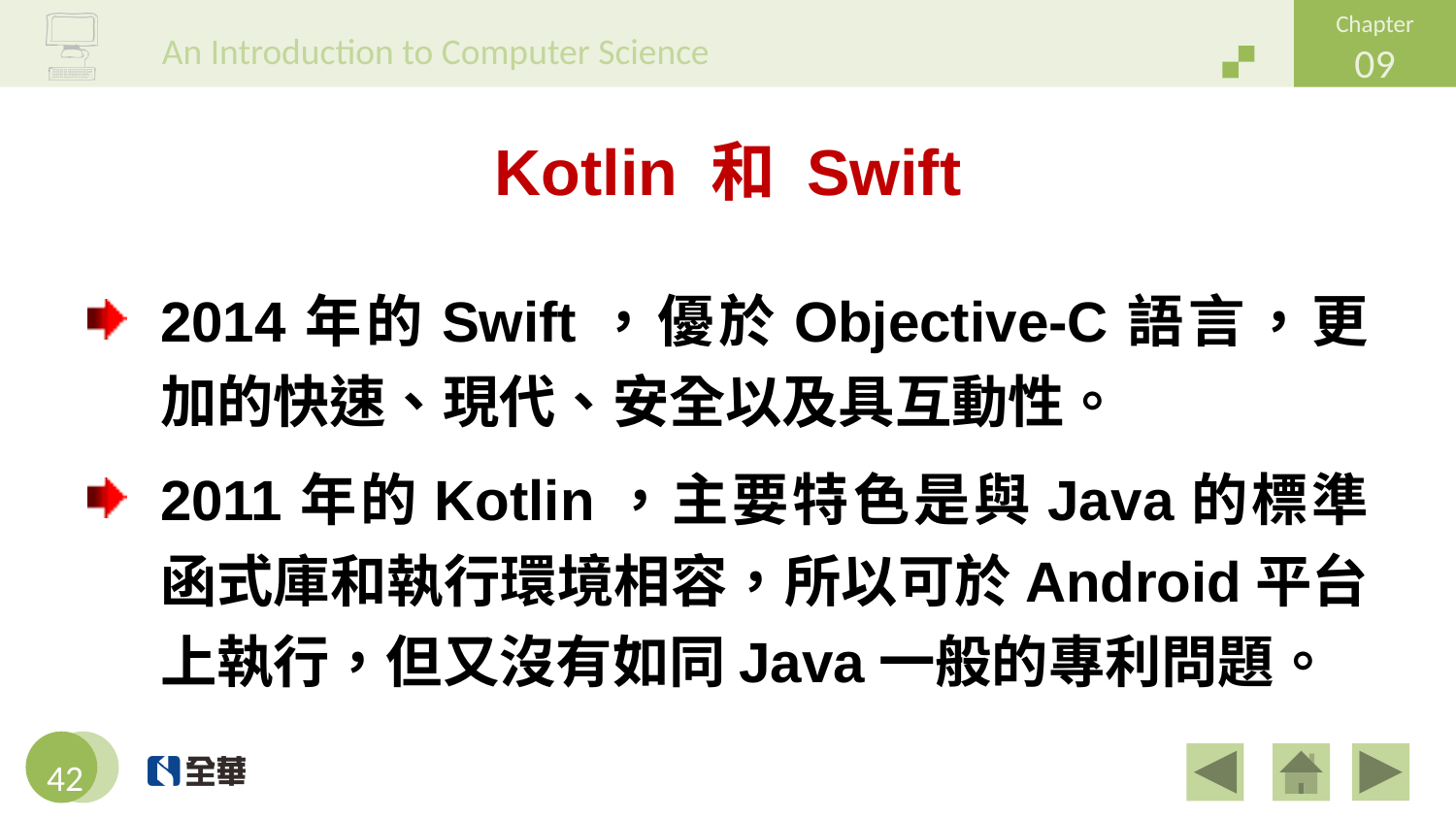

# Kotlin 和 Swift
2014年的Swift，優於Objective-C語言，更加的快速、現代、安全以及具互動性。
2011年的Kotlin，主要特色是與Java的標準函式庫和執行環境相容，所以可於Android平台上執行，但又沒有如同Java一般的專利問題。